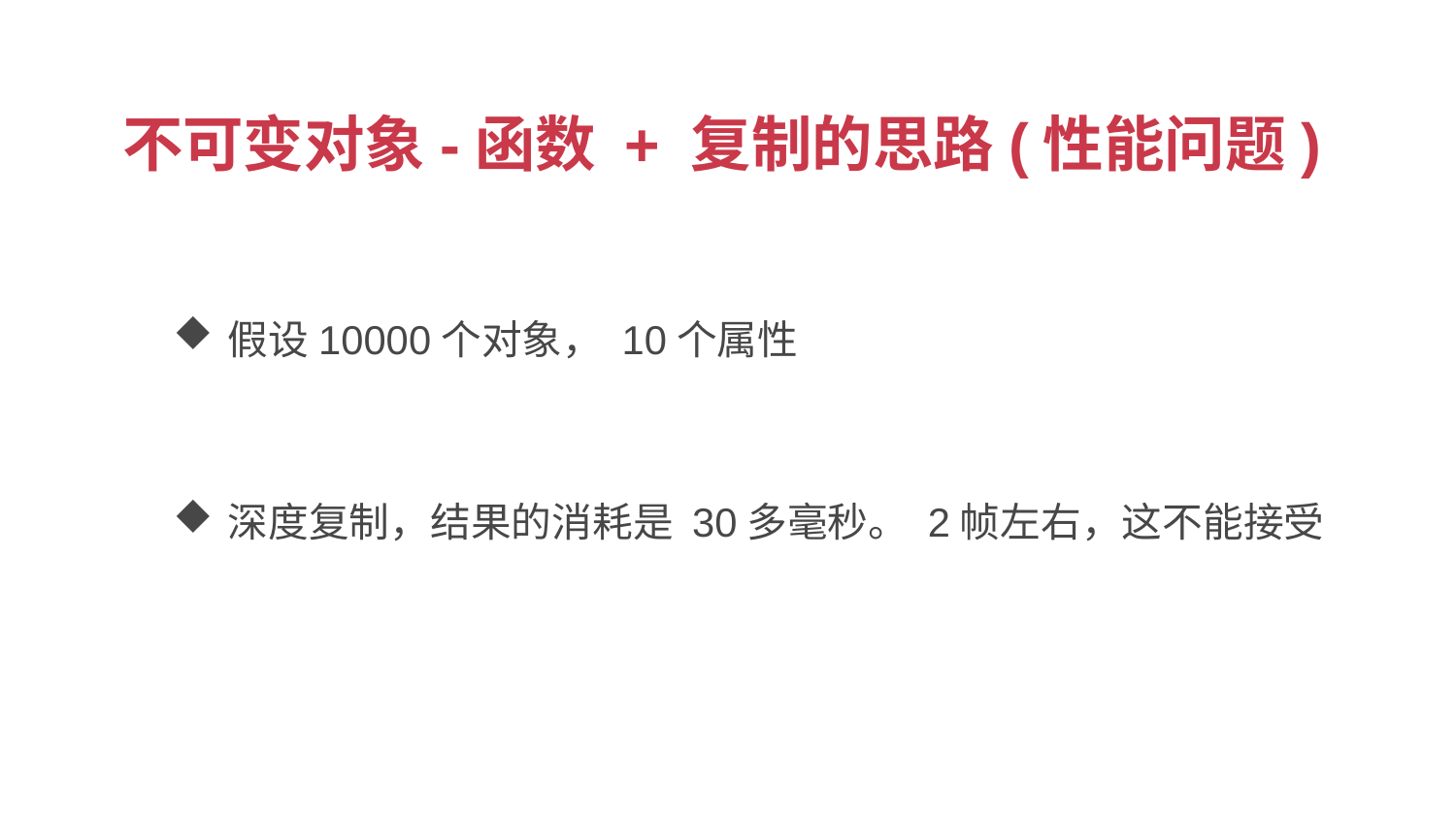

不可变对象-函数 + 复制的思路(性能问题)
假设10000个对象， 10个属性
深度复制，结果的消耗是 30多毫秒。 2帧左右，这不能接受